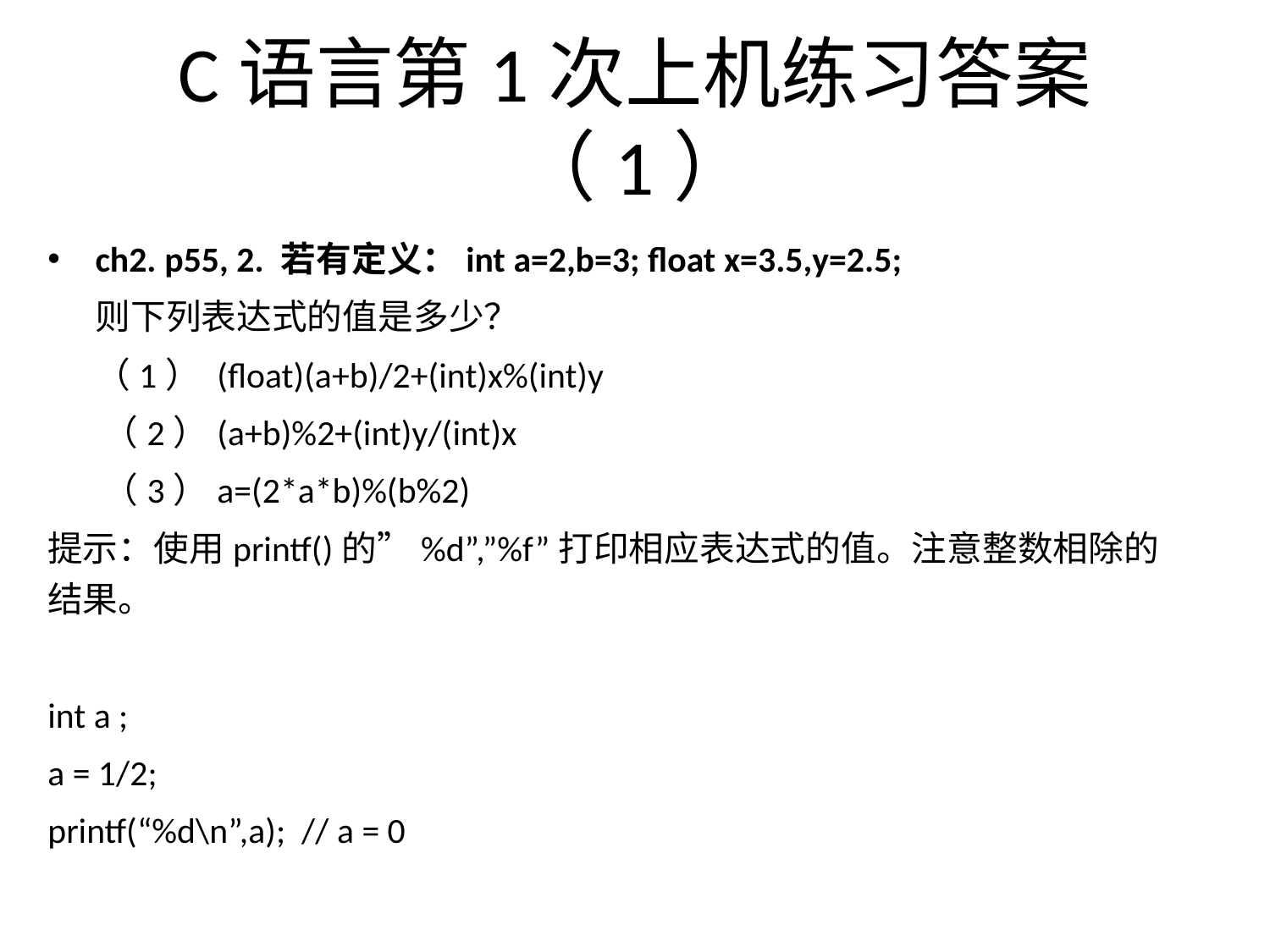

# C语言第1次上机练习答案（1）
ch2. p55, 2. 若有定义：int a=2,b=3; float x=3.5,y=2.5;
     则下列表达式的值是多少？
     （1） (float)(a+b)/2+(int)x%(int)y
      （2）(a+b)%2+(int)y/(int)x
      （3）a=(2*a*b)%(b%2)
提示：使用printf()的”%d”,”%f”打印相应表达式的值。注意整数相除的结果。

int a ;
a = 1/2;
printf(“%d\n”,a);  // a = 0